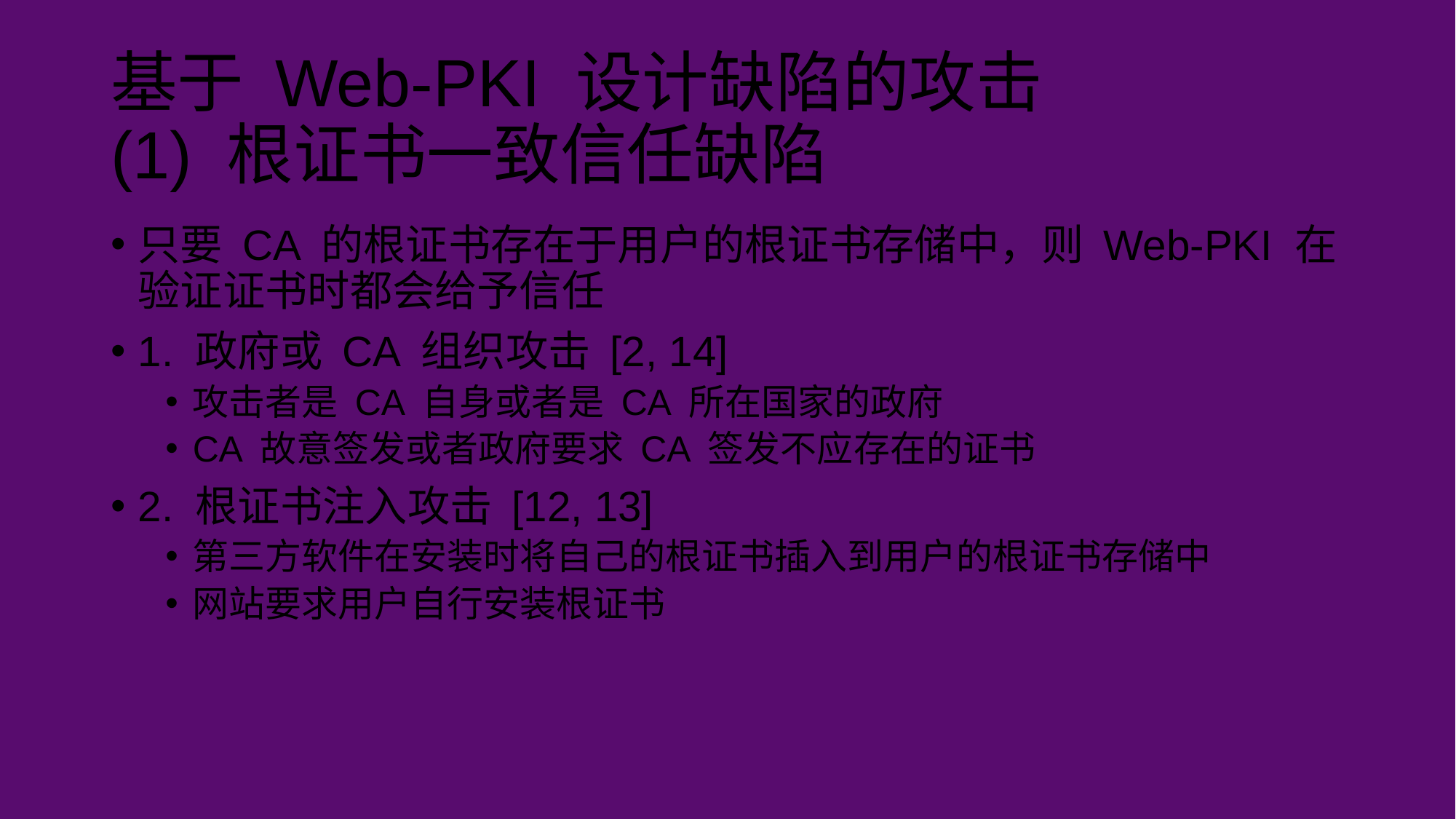

# 基于 Web-PKI 设计缺陷的攻击 (1) 根证书一致信任缺陷
只要 CA 的根证书存在于用户的根证书存储中，则 Web-PKI 在验证证书时都会给予信任
1. 政府或 CA 组织攻击 [2, 14]
攻击者是 CA 自身或者是 CA 所在国家的政府
CA 故意签发或者政府要求 CA 签发不应存在的证书
2. 根证书注入攻击 [12, 13]
第三方软件在安装时将自己的根证书插入到用户的根证书存储中
网站要求用户自行安装根证书